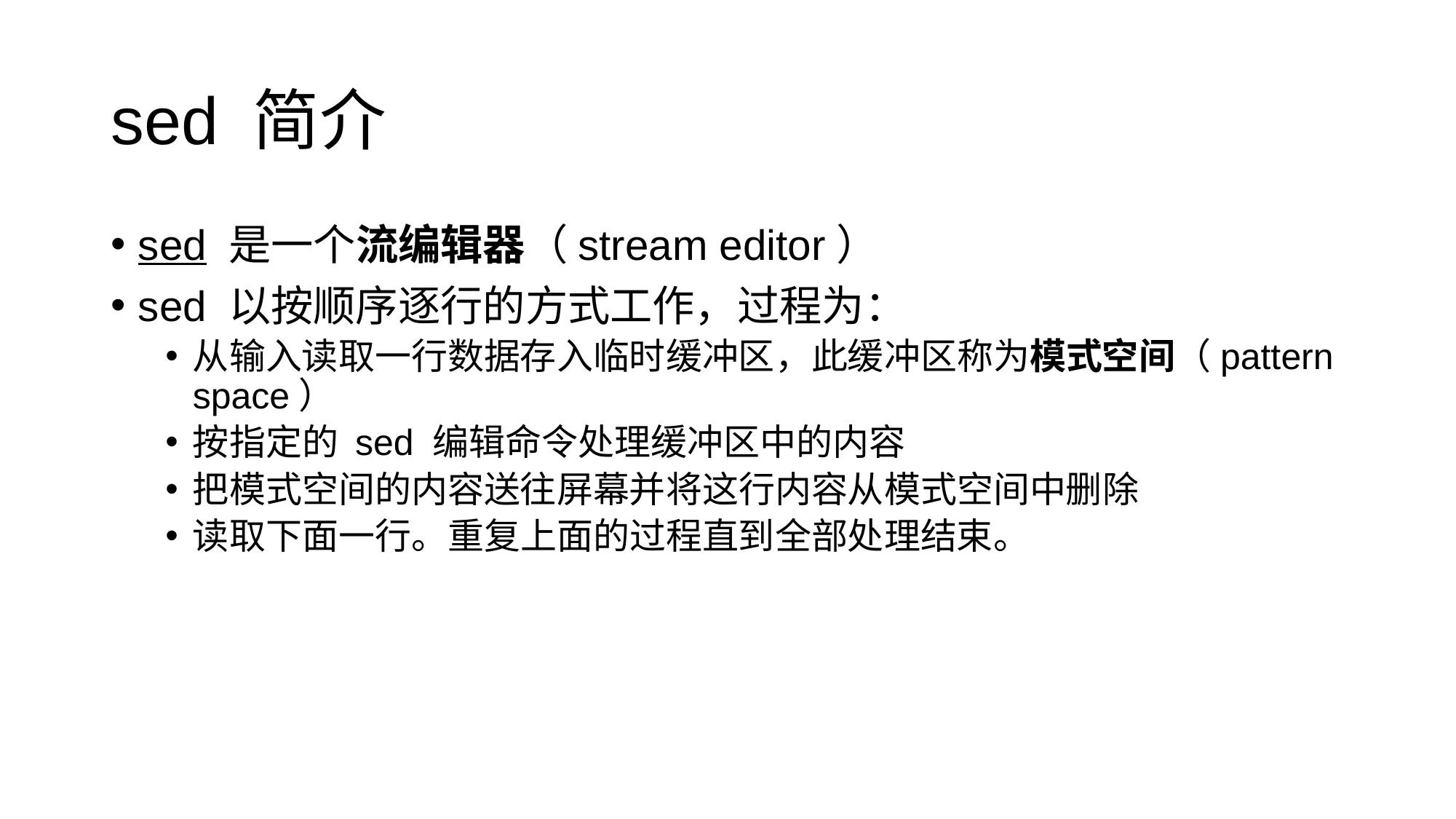

# sed 简介
sed 是一个流编辑器（stream editor）
sed 以按顺序逐行的方式工作，过程为：
从输入读取一行数据存入临时缓冲区，此缓冲区称为模式空间（pattern space）
按指定的 sed 编辑命令处理缓冲区中的内容
把模式空间的内容送往屏幕并将这行内容从模式空间中删除
读取下面一行。重复上面的过程直到全部处理结束。